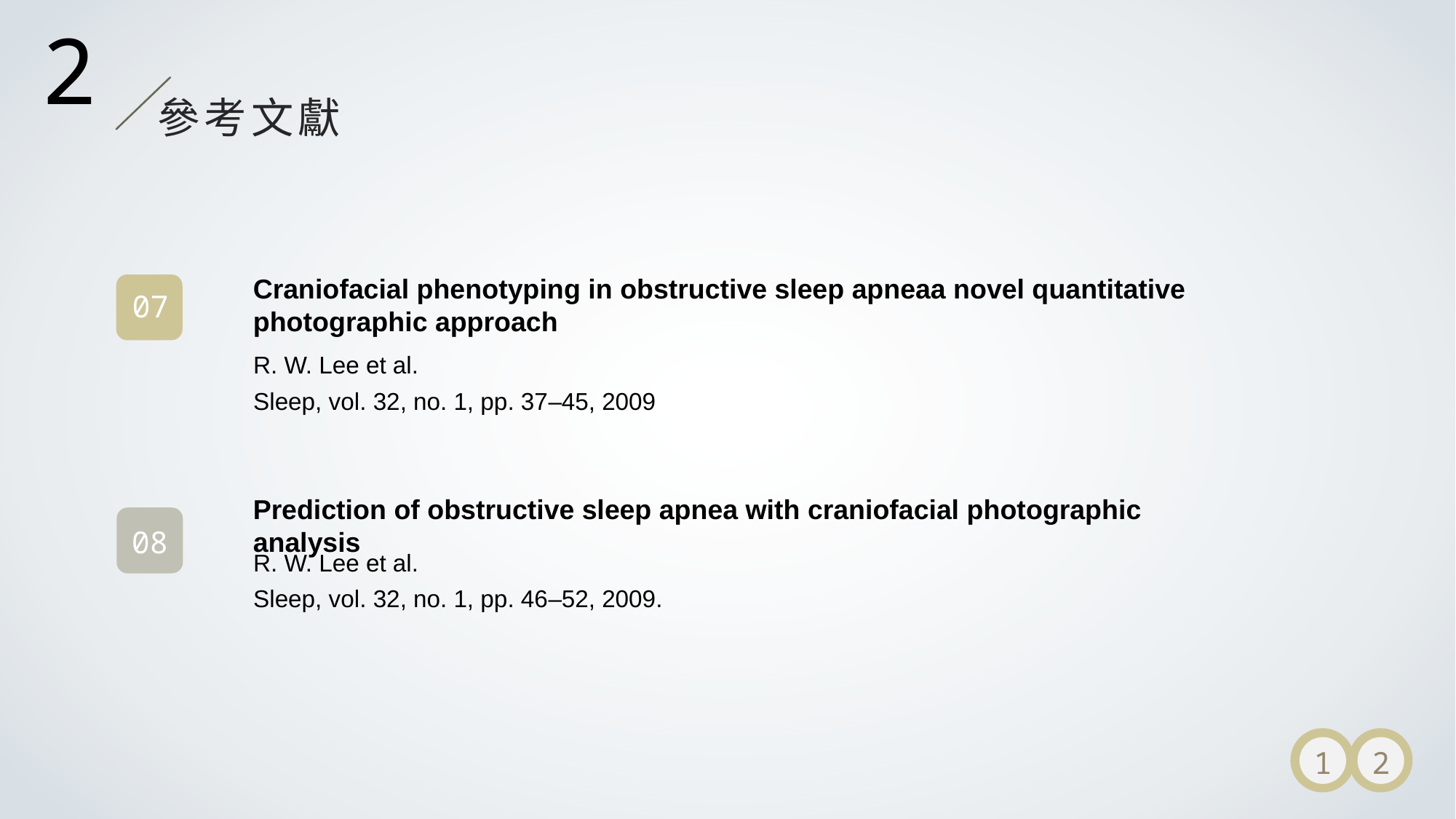

2
參考文獻
Craniofacial phenotyping in obstructive sleep apneaa novel quantitative photographic approach
R. W. Lee et al.
Sleep, vol. 32, no. 1, pp. 37–45, 2009

07
Prediction of obstructive sleep apnea with craniofacial photographic analysis
R. W. Lee et al.
Sleep, vol. 32, no. 1, pp. 46–52, 2009.

08

1

2